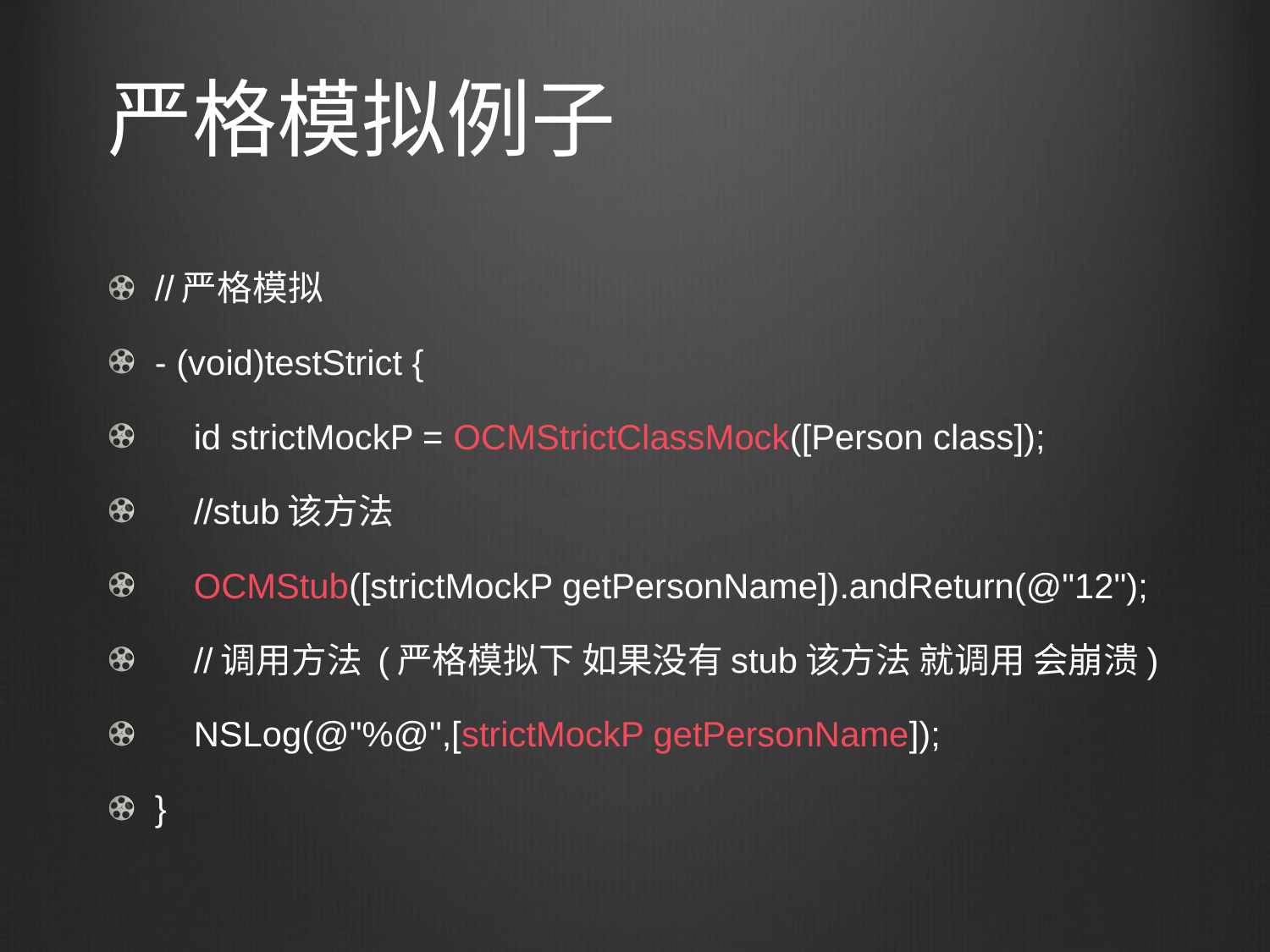

# 严格模拟例子
//严格模拟
- (void)testStrict {
    id strictMockP = OCMStrictClassMock([Person class]);
    //stub该方法
    OCMStub([strictMockP getPersonName]).andReturn(@"12");
    //调用方法 (严格模拟下 如果没有stub该方法 就调用 会崩溃)
    NSLog(@"%@",[strictMockP getPersonName]);
}